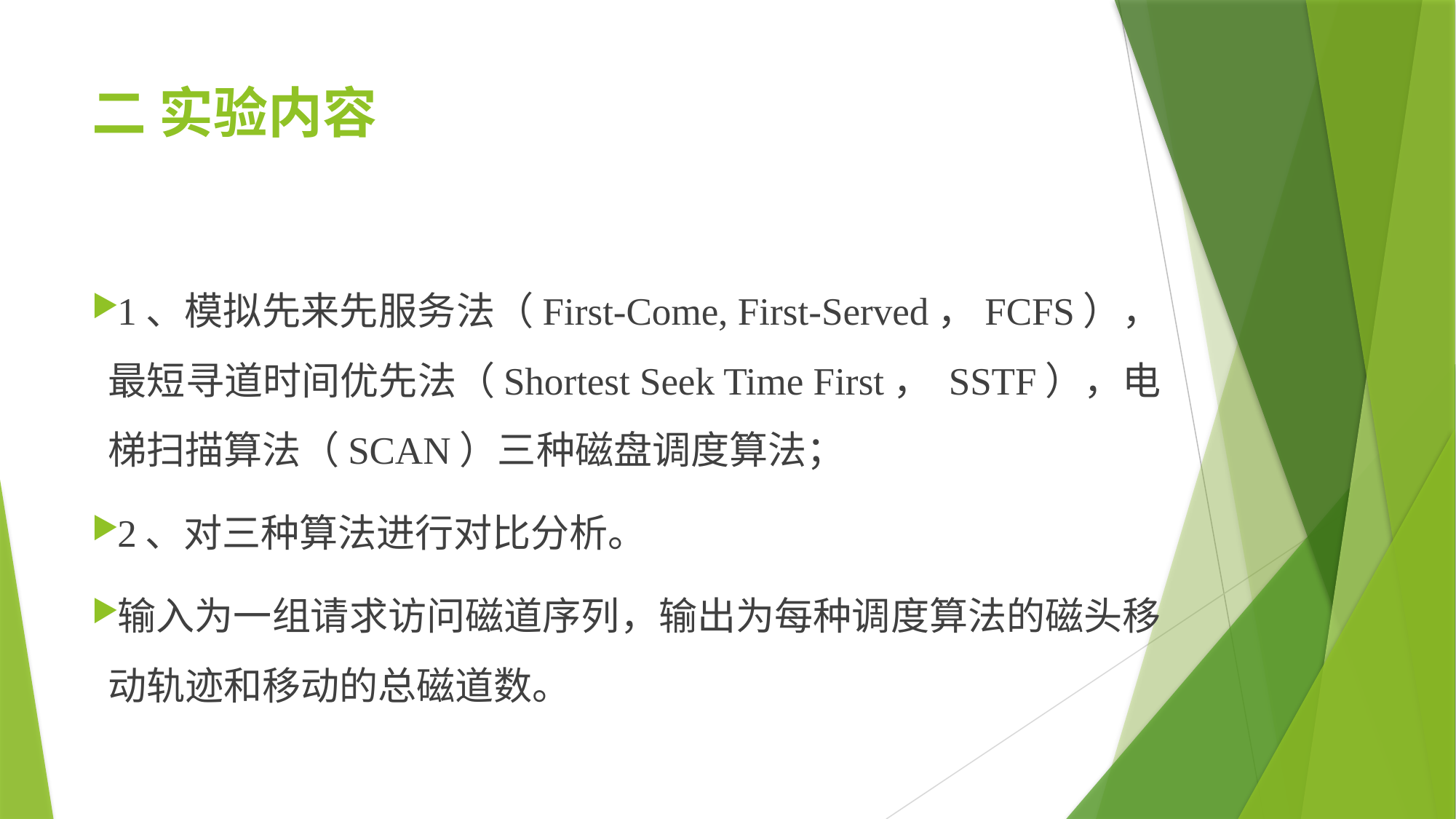

# 二 实验内容
1、模拟先来先服务法（First-Come, First-Served，FCFS），最短寻道时间优先法（Shortest Seek Time First， SSTF），电梯扫描算法（SCAN）三种磁盘调度算法；
2、对三种算法进行对比分析。
输入为一组请求访问磁道序列，输出为每种调度算法的磁头移动轨迹和移动的总磁道数。